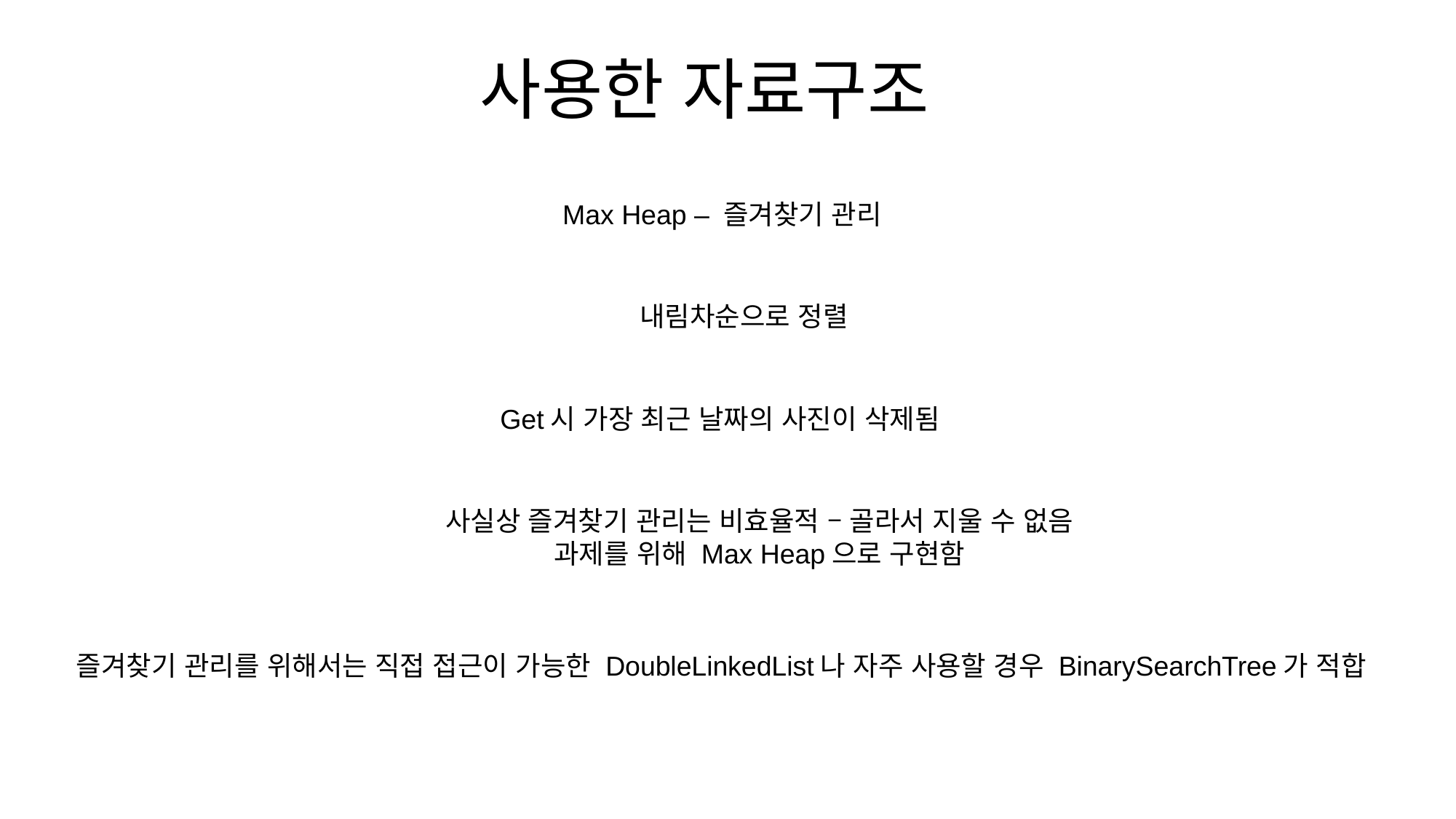

사용한 자료구조
Max Heap – 즐겨찾기 관리
내림차순으로 정렬
Get시 가장 최근 날짜의 사진이 삭제됨
사실상 즐겨찾기 관리는 비효율적 – 골라서 지울 수 없음
과제를 위해 Max Heap으로 구현함
즐겨찾기 관리를 위해서는 직접 접근이 가능한 DoubleLinkedList나 자주 사용할 경우 BinarySearchTree가 적합